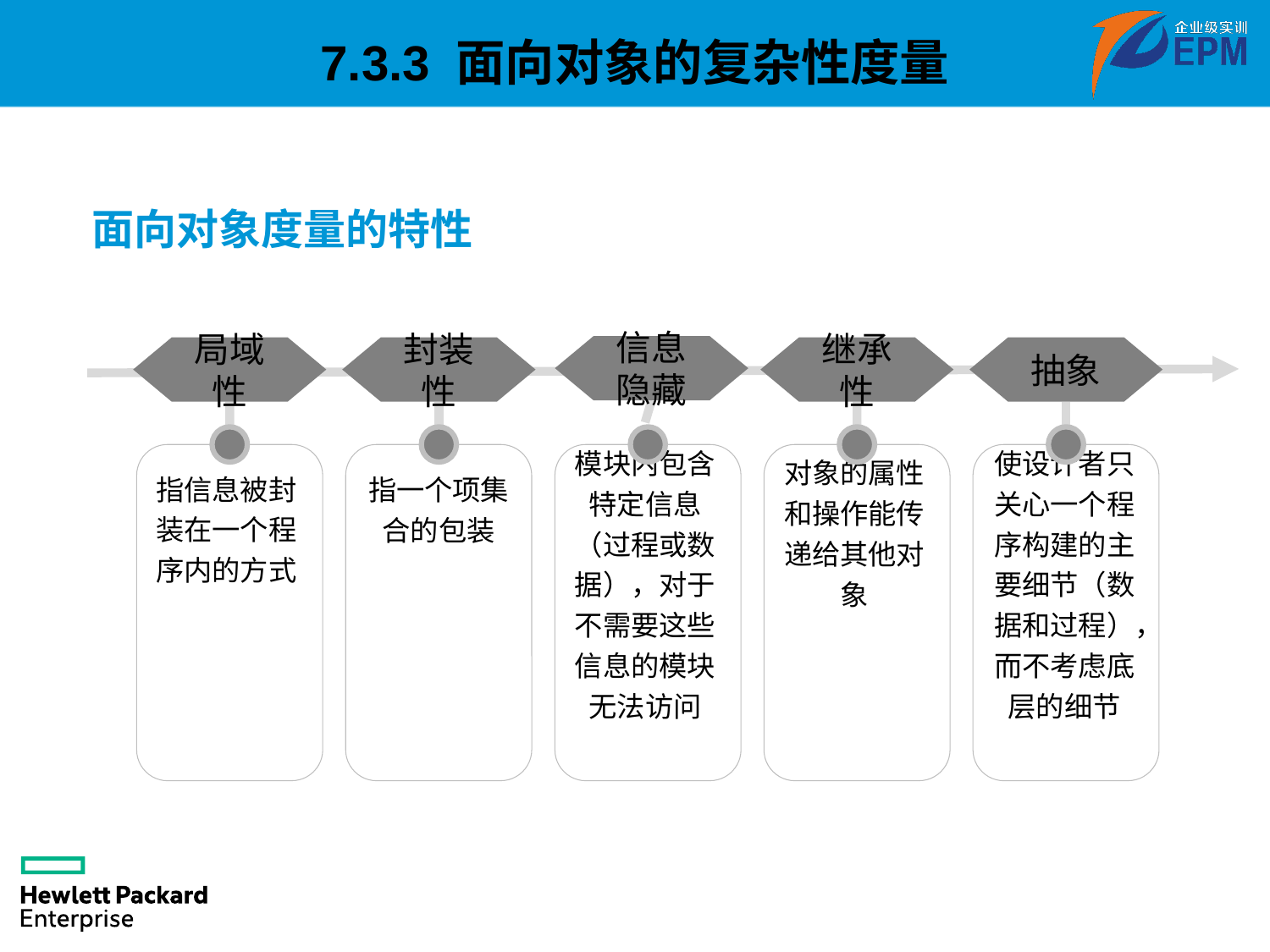

7.3.3 面向对象的复杂性度量
面向对象度量的特性

信息隐藏
局域性
封装性
继承性
抽象

模块内包含特定信息（过程或数据），对于不需要这些信息的模块无法访问
使设计者只关心一个程序构建的主要细节（数据和过程），而不考虑底层的细节
指信息被封装在一个程序内的方式
指一个项集合的包装
对象的属性和操作能传递给其他对象